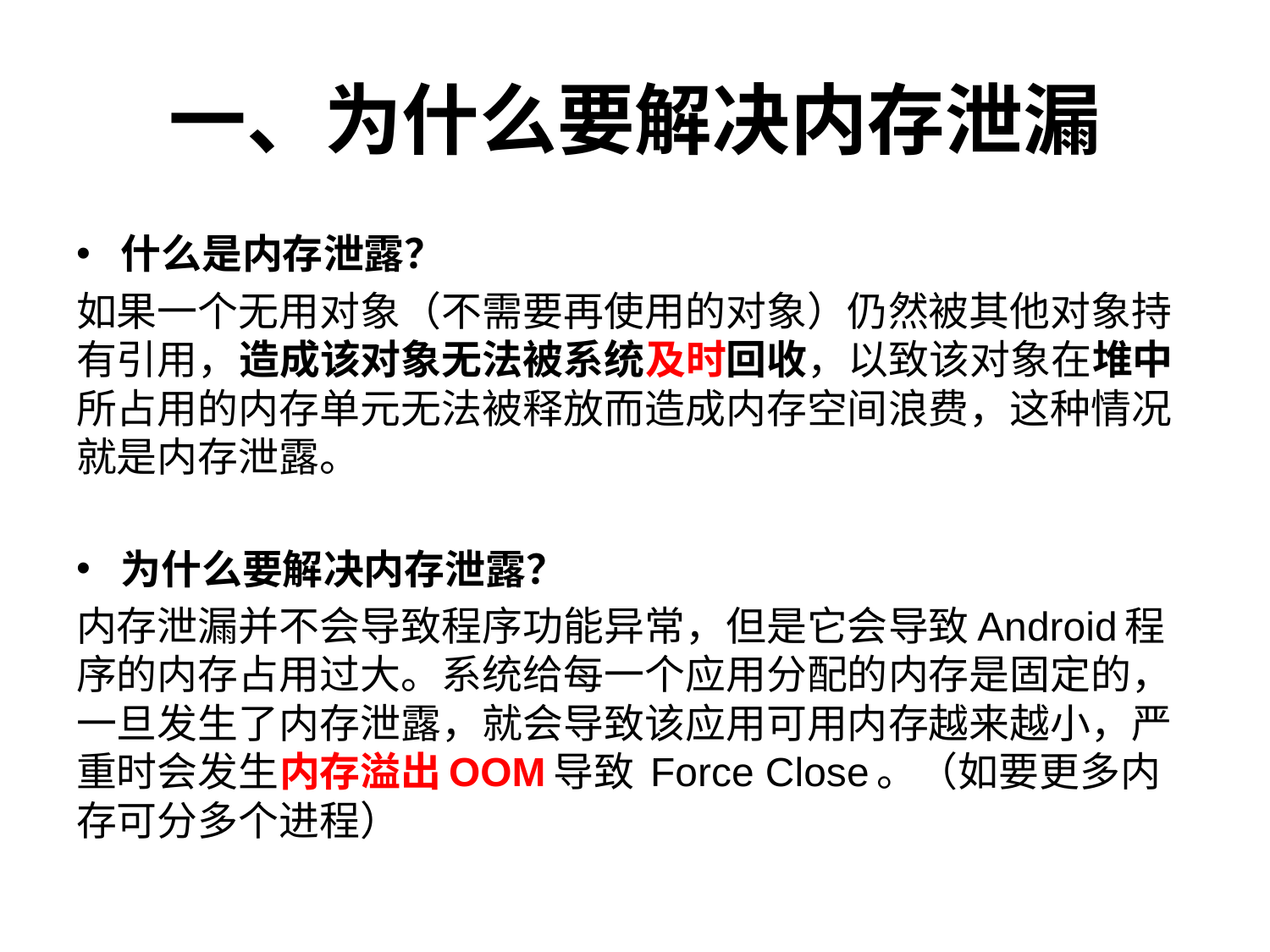

# 一、为什么要解决内存泄漏
什么是内存泄露？
如果一个无用对象（不需要再使用的对象）仍然被其他对象持有引用，造成该对象无法被系统及时回收，以致该对象在堆中所占用的内存单元无法被释放而造成内存空间浪费，这种情况就是内存泄露。

为什么要解决内存泄露？
内存泄漏并不会导致程序功能异常，但是它会导致Android程序的内存占用过大。系统给每一个应用分配的内存是固定的，一旦发生了内存泄露，就会导致该应用可用内存越来越小，严重时会发生内存溢出OOM导致 Force Close。（如要更多内存可分多个进程）